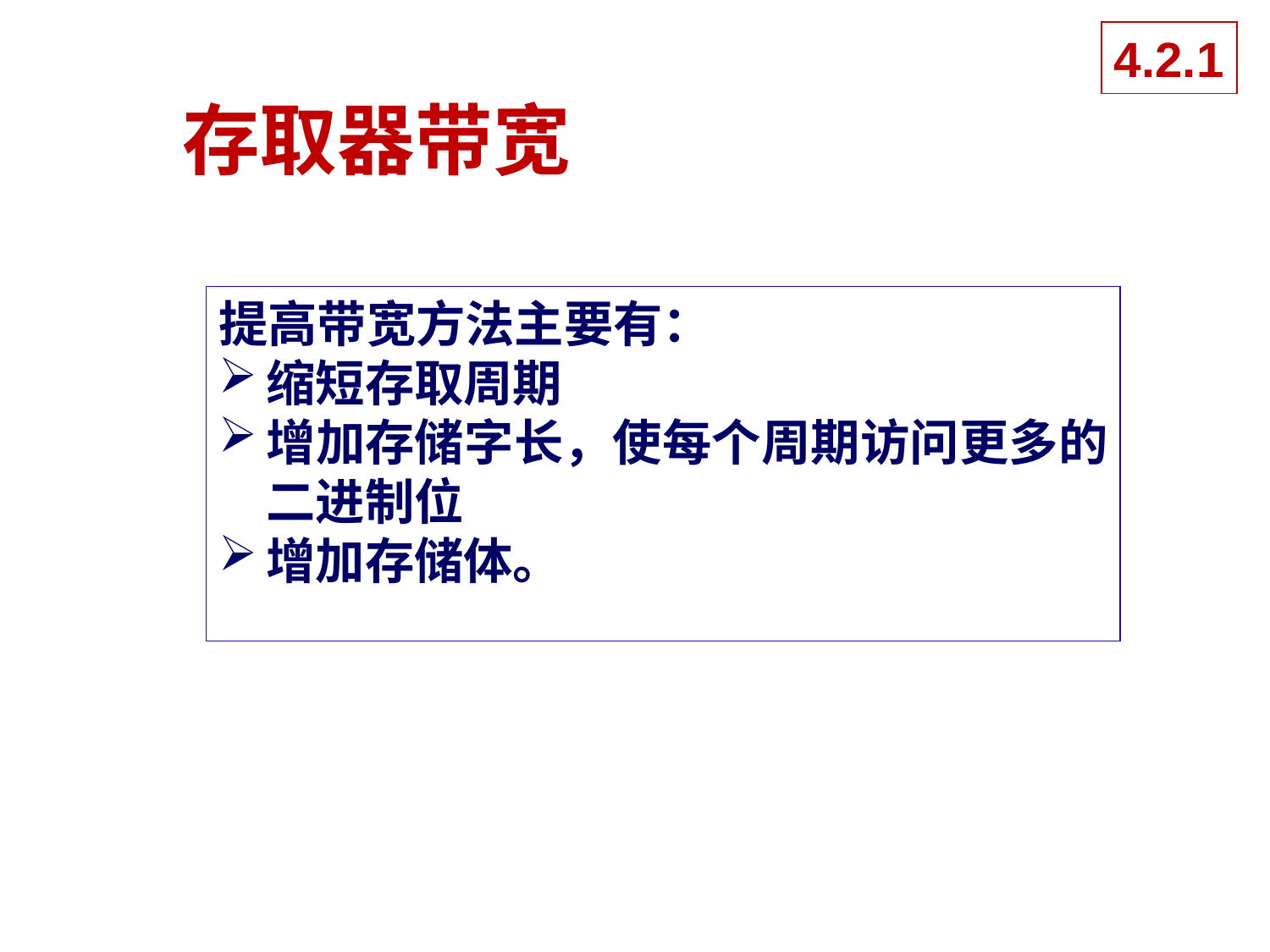

4.2.1
# 存取器带宽
提高带宽方法主要有：
缩短存取周期
增加存储字长，使每个周期访问更多的二进制位
增加存储体。